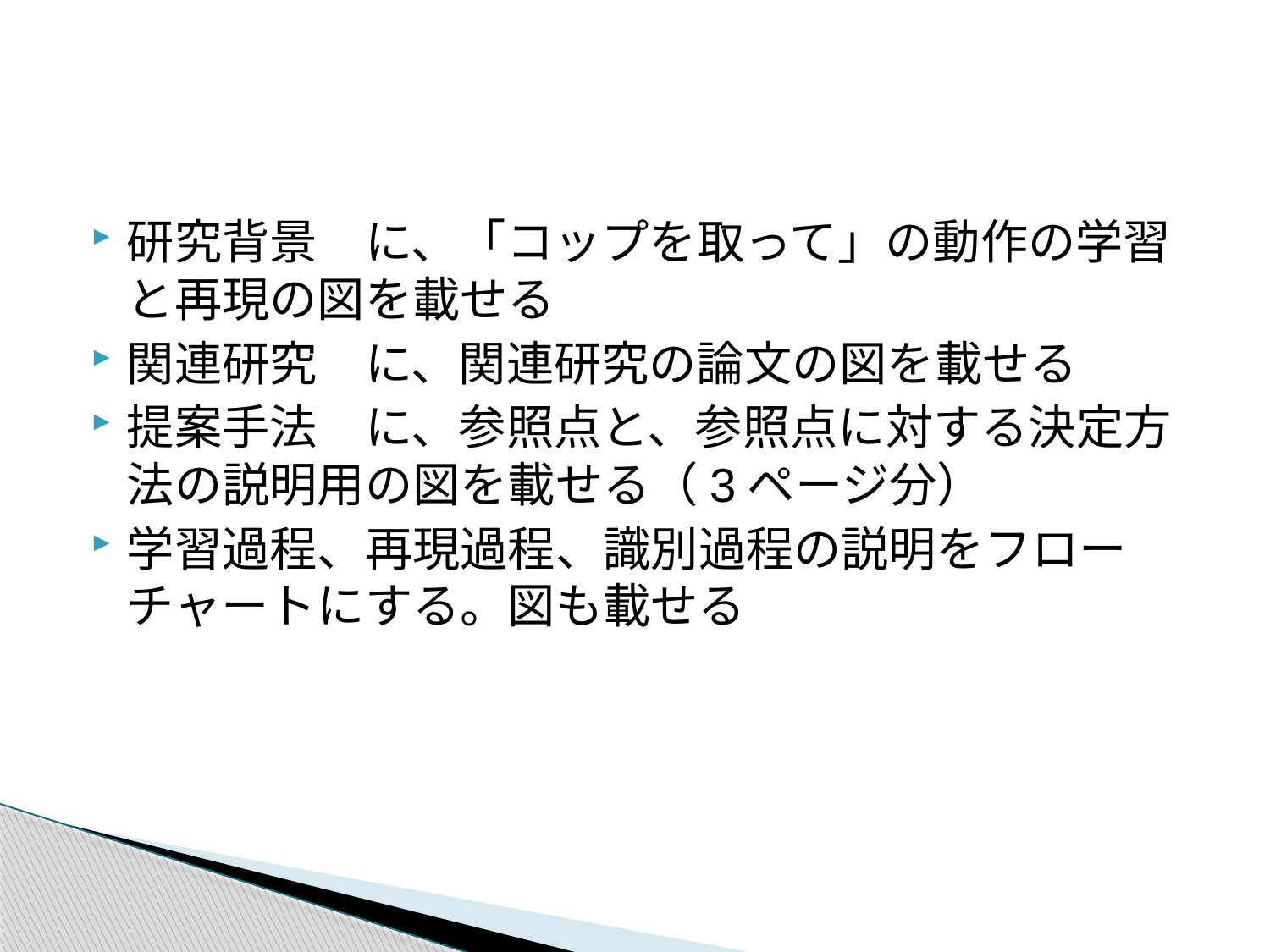

#
研究背景　に、「コップを取って」の動作の学習と再現の図を載せる
関連研究　に、関連研究の論文の図を載せる
提案手法　に、参照点と、参照点に対する決定方法の説明用の図を載せる（3ページ分）
学習過程、再現過程、識別過程の説明をフローチャートにする。図も載せる